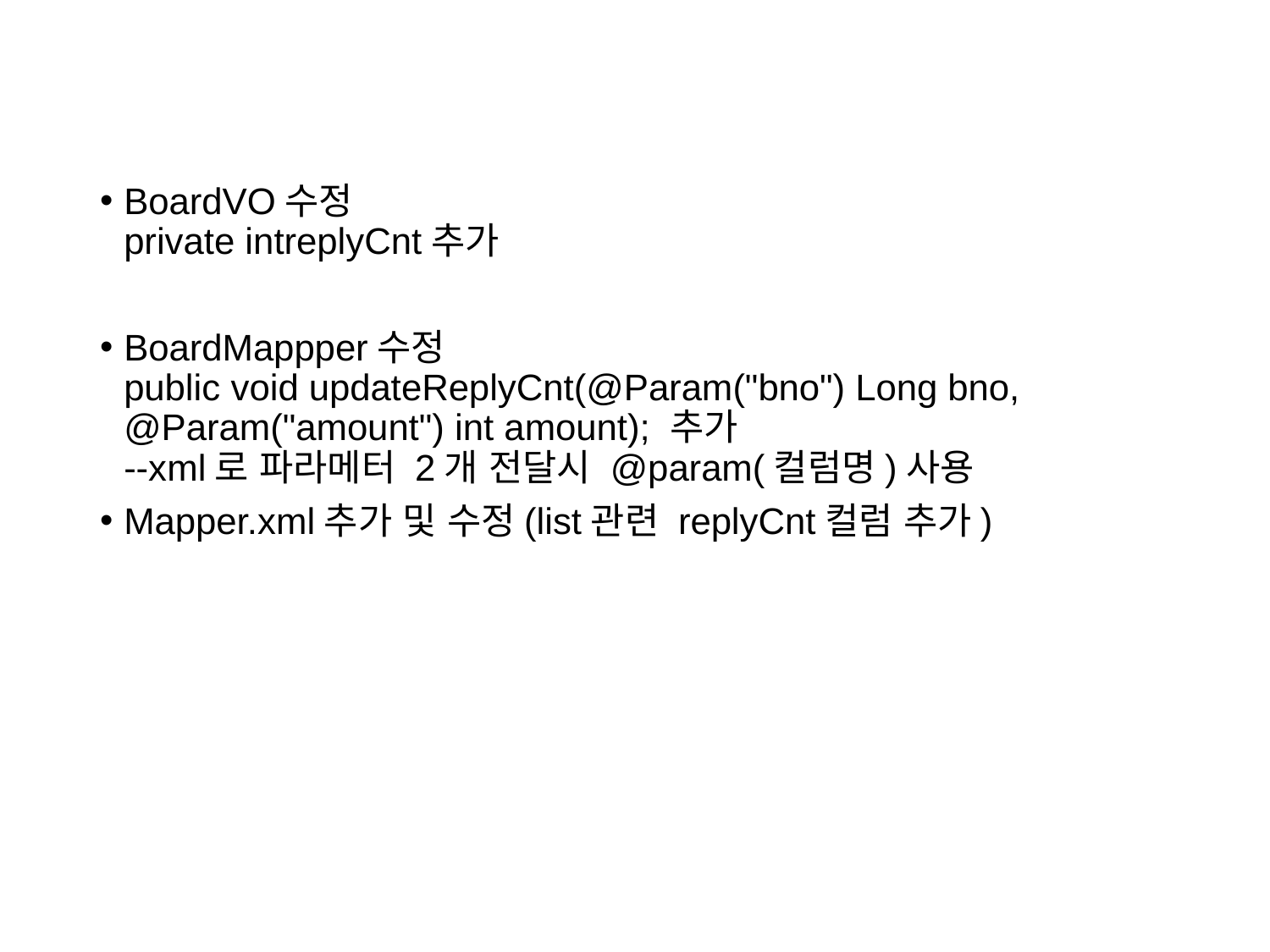

#
BoardVO수정
private intreplyCnt추가

BoardMappper수정
public void updateReplyCnt(@Param("bno") Long bno, @Param("amount") int amount); 추가
--xml로 파라메터 2개 전달시 @param(컬럼명)사용
Mapper.xml추가 및 수정(list관련 replyCnt컬럼 추가)